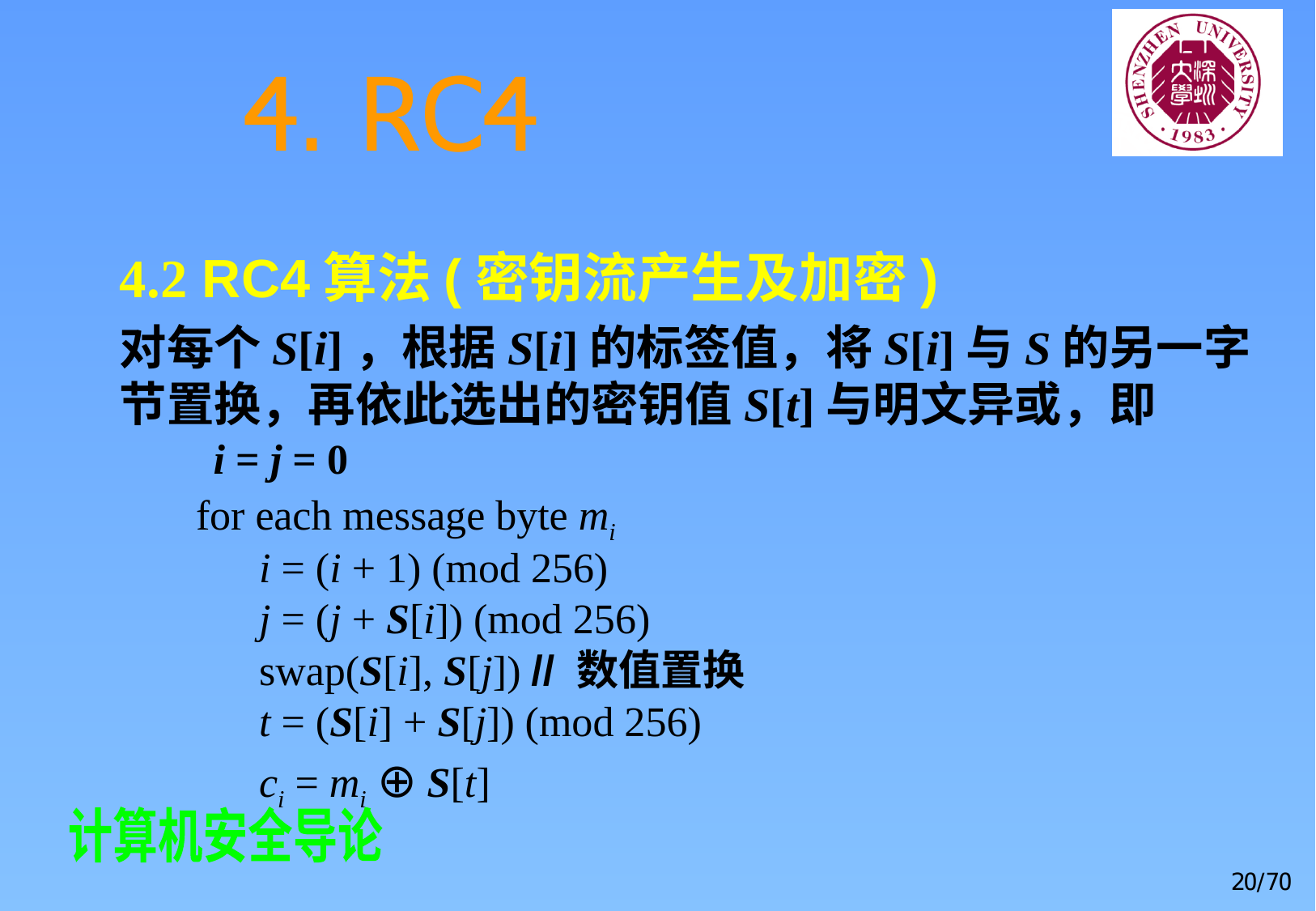

# 4. RC4
4.2 RC4算法(密钥流产生及加密)
对每个S[i]，根据S[i]的标签值，将S[i]与S的另一字节置换，再依此选出的密钥值S[t]与明文异或，即
        i = j = 0
for each message byte mi
i = (i + 1) (mod 256)
j = (j + S[i]) (mod 256)
swap(S[i], S[j]) // 数值置换
t = (S[i] + S[j]) (mod 256)
ci = mi ⊕ S[t]

20/70